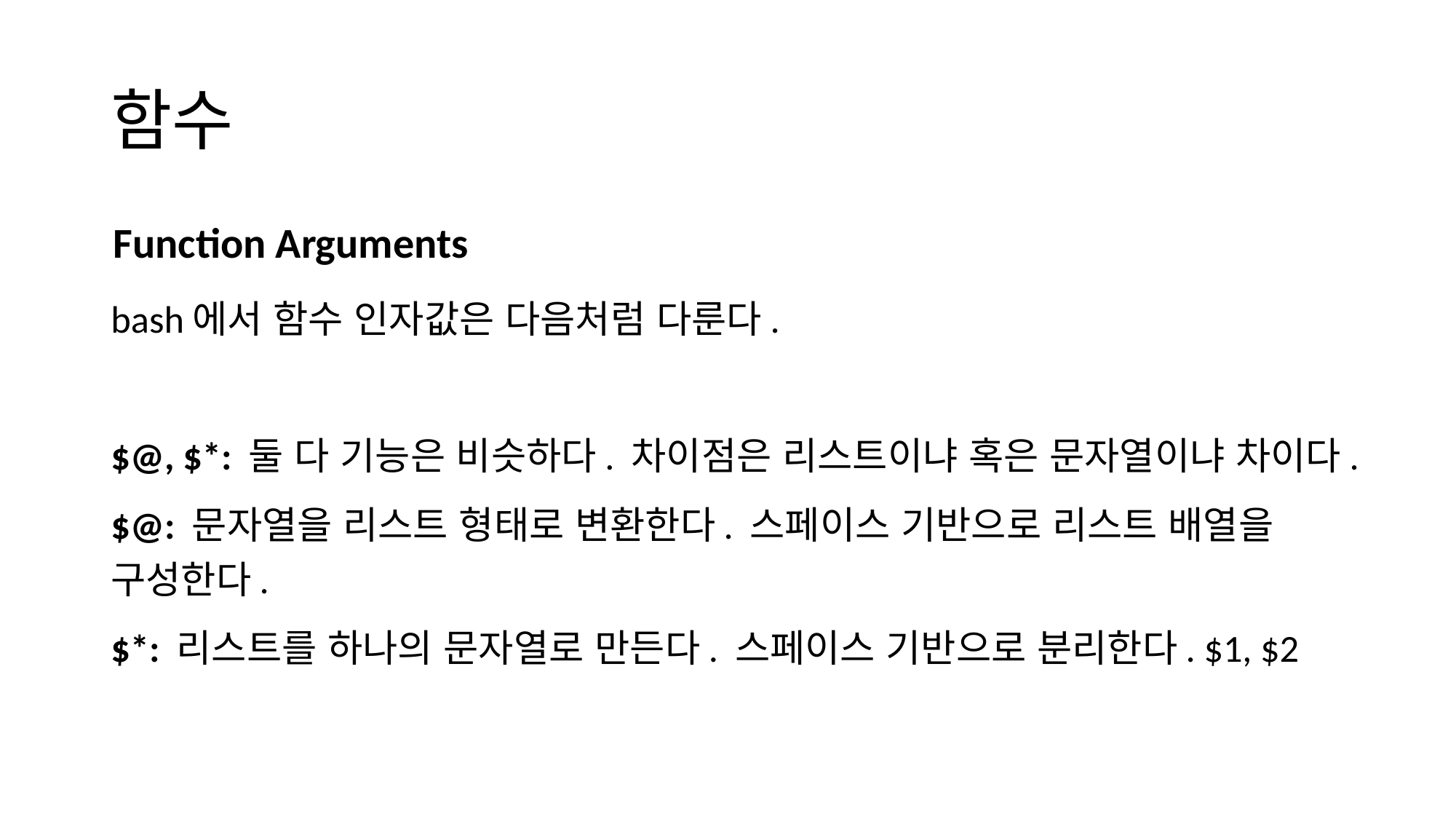

# 함수
Function Arguments
bash에서 함수 인자값은 다음처럼 다룬다.

$@, $*: 둘 다 기능은 비슷하다. 차이점은 리스트이냐 혹은 문자열이냐 차이다.
$@: 문자열을 리스트 형태로 변환한다. 스페이스 기반으로 리스트 배열을 구성한다.
$*: 리스트를 하나의 문자열로 만든다. 스페이스 기반으로 분리한다. $1, $2